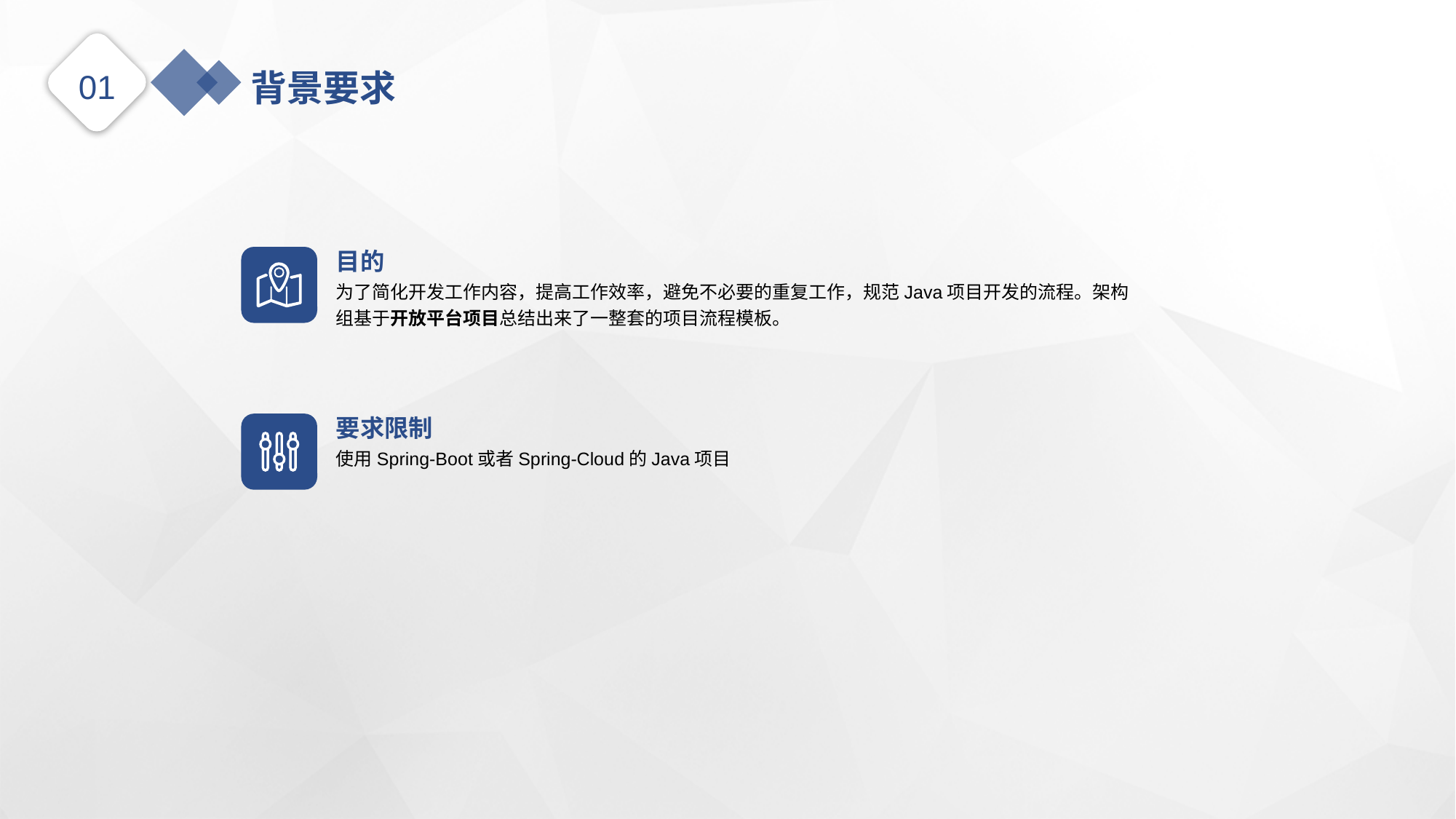

01

背景要求
目的

为了简化开发工作内容，提高工作效率，避免不必要的重复工作，规范Java项目开发的流程。架构组基于开放平台项目总结出来了一整套的项目流程模板。
要求限制

使用Spring-Boot或者Spring-Cloud的Java项目